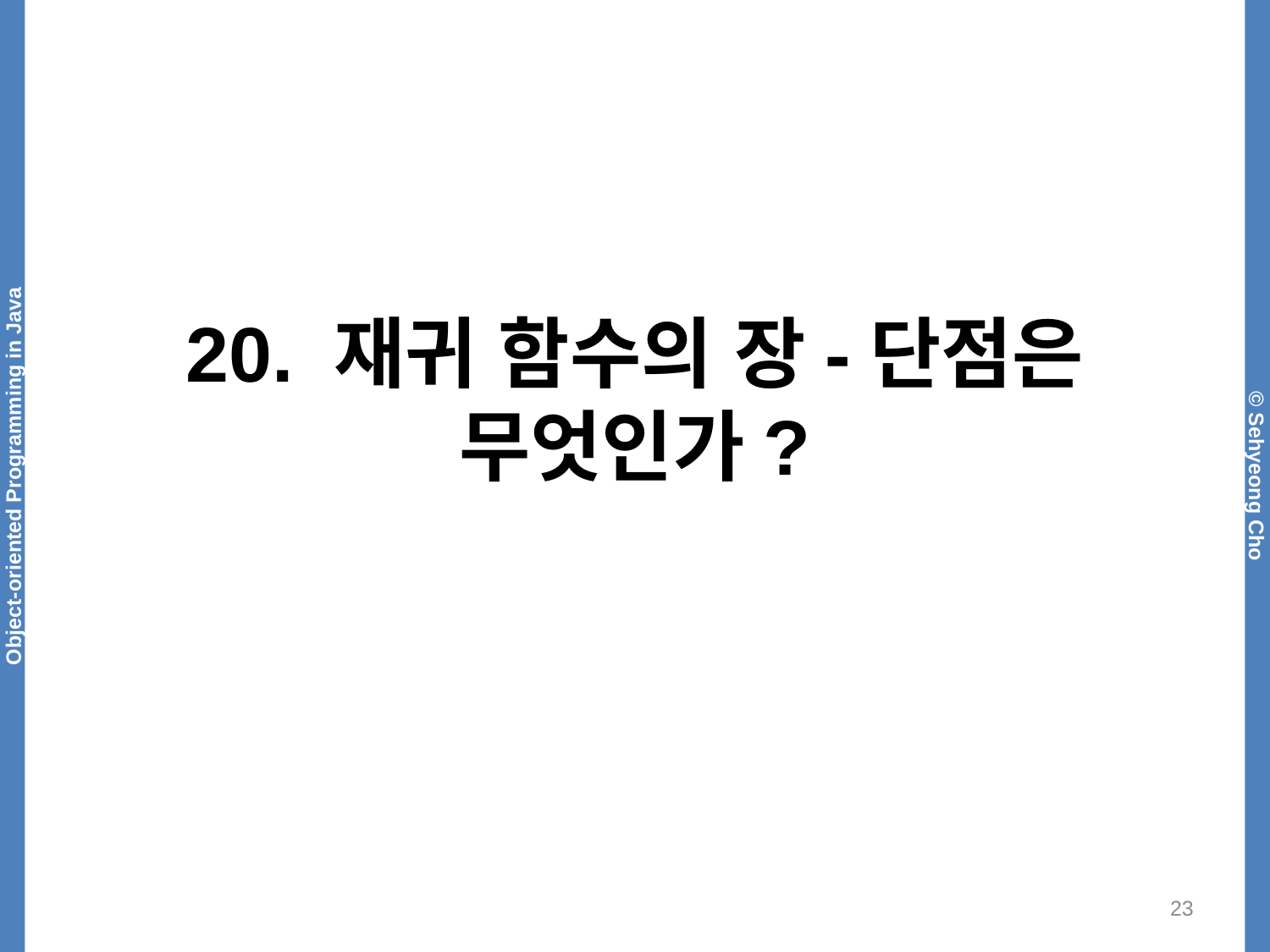

# 20. 재귀 함수의 장-단점은 무엇인가?

23